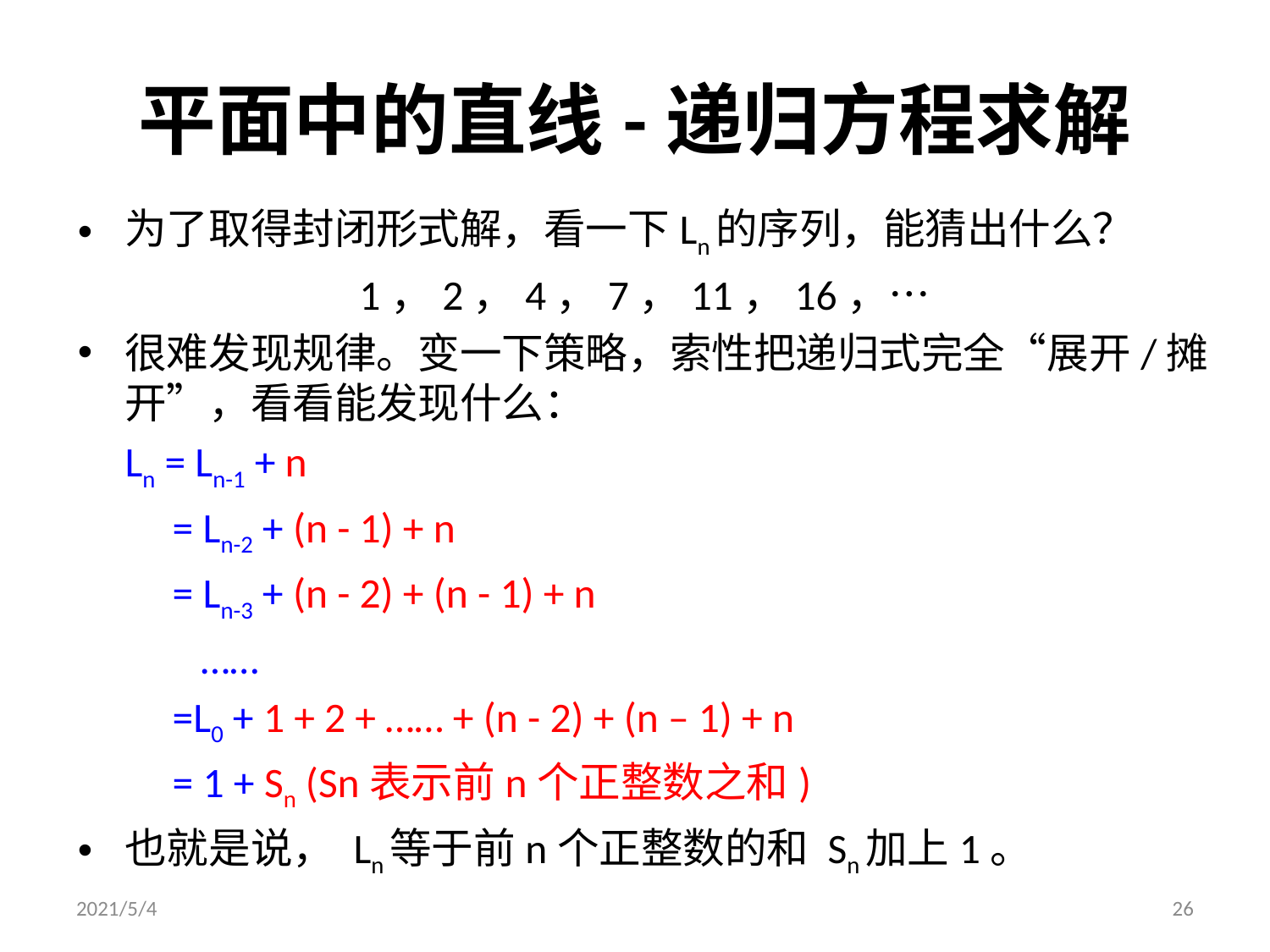

# 平面中的直线-递归方程求解
为了取得封闭形式解，看一下Ln的序列，能猜出什么？
1，2，4，7，11，16，…
很难发现规律。变一下策略，索性把递归式完全“展开/摊开”，看看能发现什么：
		Ln = Ln-1 + n
		     = Ln-2 + (n - 1) + n
		     = Ln-3 + (n - 2) + (n - 1) + n
		        ……
		     =L0 + 1 + 2 + …… + (n - 2) + (n – 1) + n
		     = 1 + Sn (Sn表示前n个正整数之和)
也就是说， Ln等于前n个正整数的和 Sn加上1。
2021/5/4
26